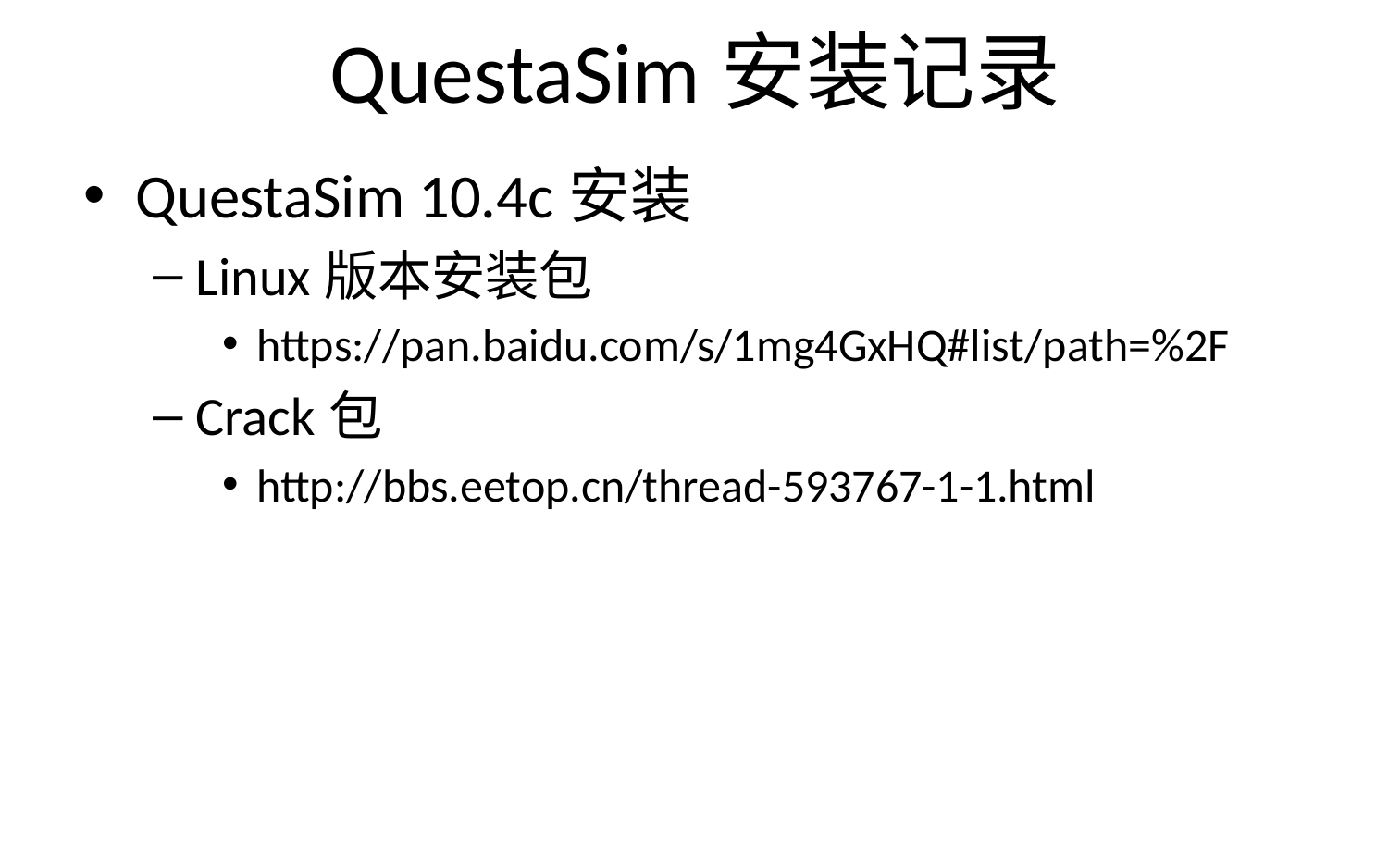

# QuestaSim安装记录
QuestaSim 10.4c安装
Linux版本安装包
https://pan.baidu.com/s/1mg4GxHQ#list/path=%2F
Crack包
http://bbs.eetop.cn/thread-593767-1-1.html